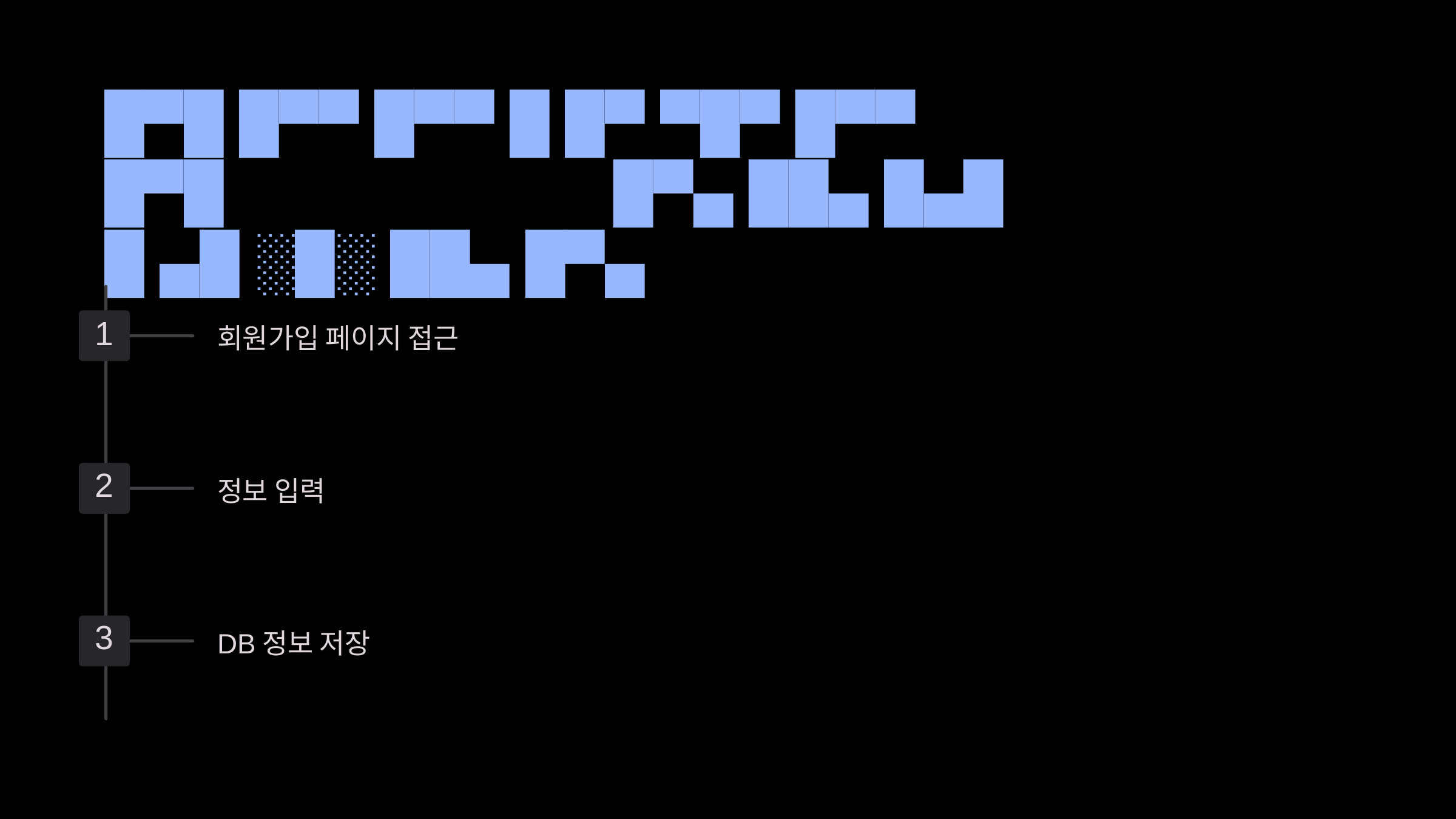

█▀█ █▀▀ █▀▀ █ █▀ ▀█▀ █▀▀ █▀█                         █▀▄ ██▄ █▄█ █ ▄█ ░█░ ██▄ █▀▄

1
회원가입 페이지 접근

2
정보 입력

3
DB정보 저장